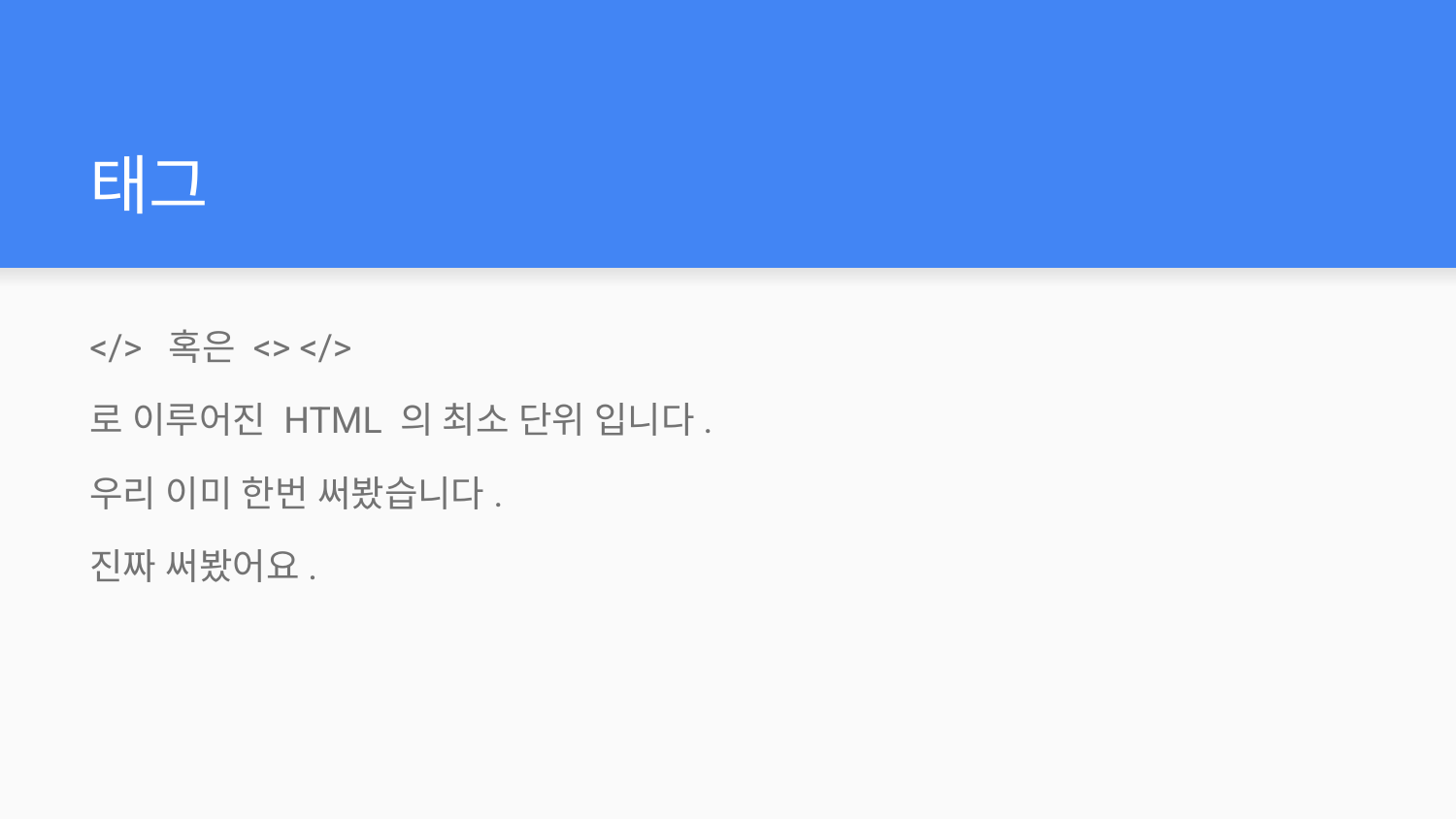

# 태그
</>  혹은 <> </>
로 이루어진 HTML 의 최소 단위 입니다.
우리 이미 한번 써봤습니다.
진짜 써봤어요.